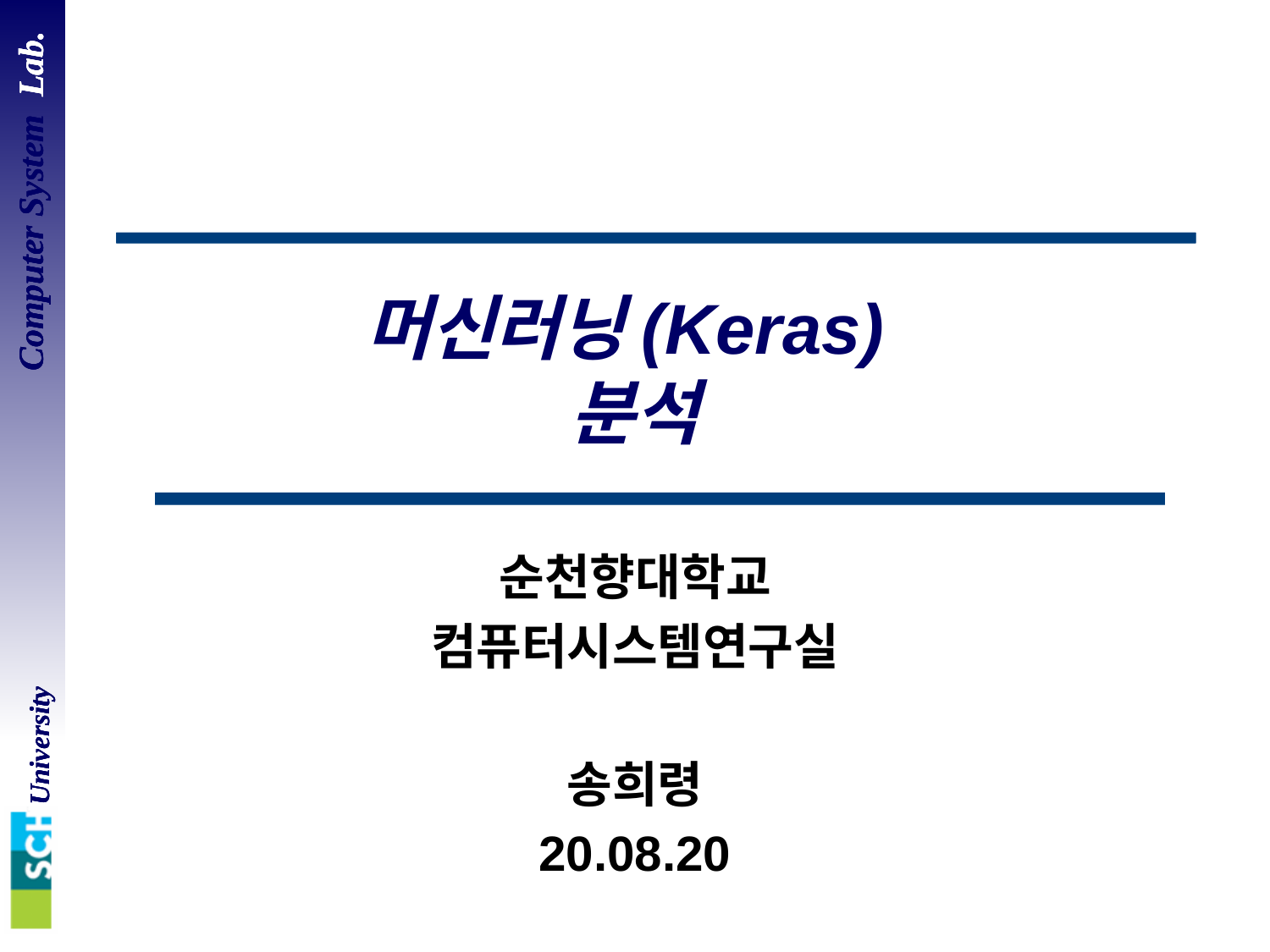

# 머신러닝(Keras) 분석
순천향대학교
컴퓨터시스템연구실

송희령
20.08.20